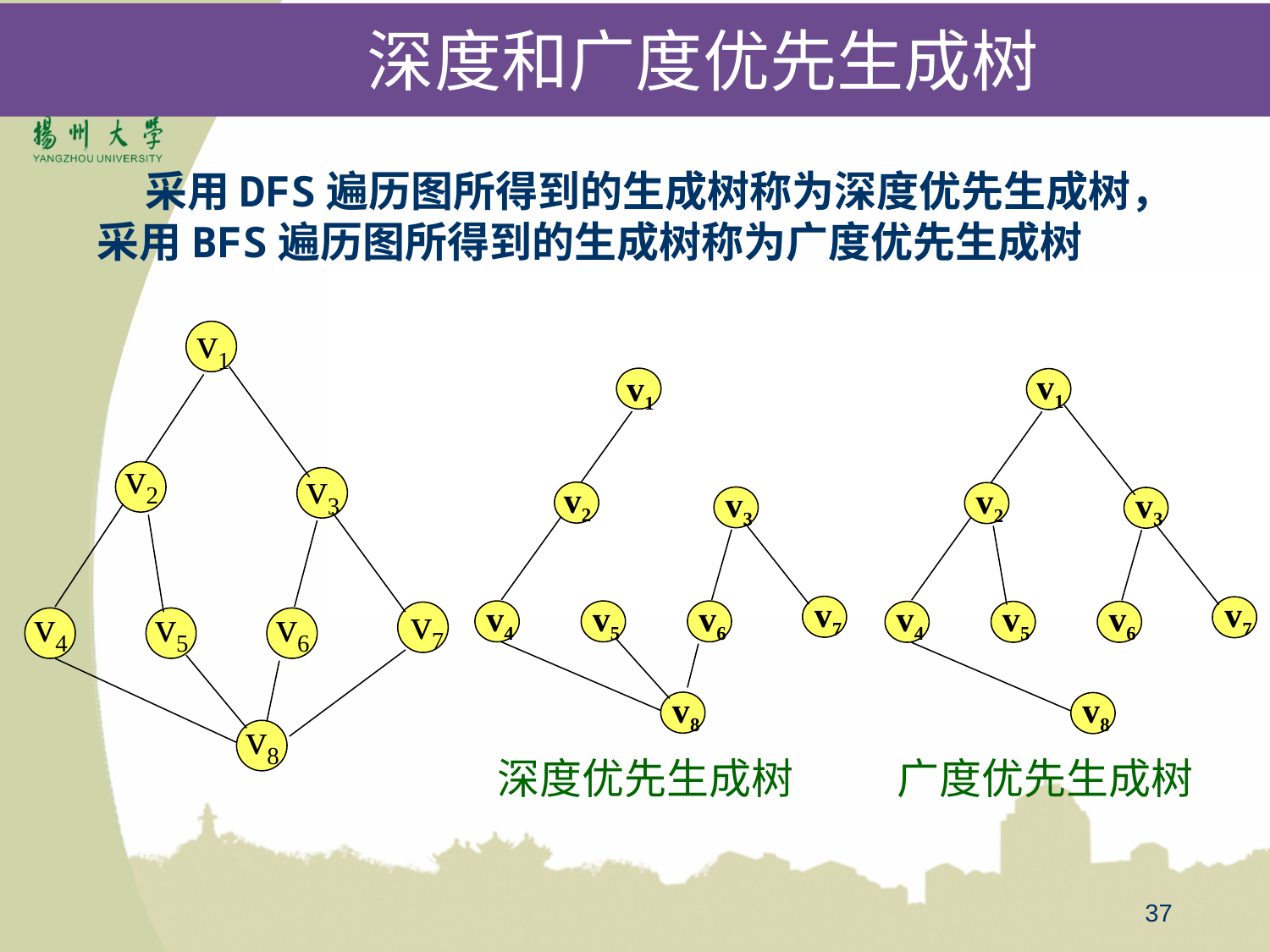

# 深度和广度优先生成树

    采用DFS遍历图所得到的生成树称为深度优先生成树，采用BFS遍历图所得到的生成树称为广度优先生成树
v1

v2

v3

v7
v4
v5
v6

v8

v1

v2

v3

v7
v4
v5
v6

v8

广度优先生成树
v1

v2

v3

v7
v4
v5
v6

v8

深度优先生成树
37